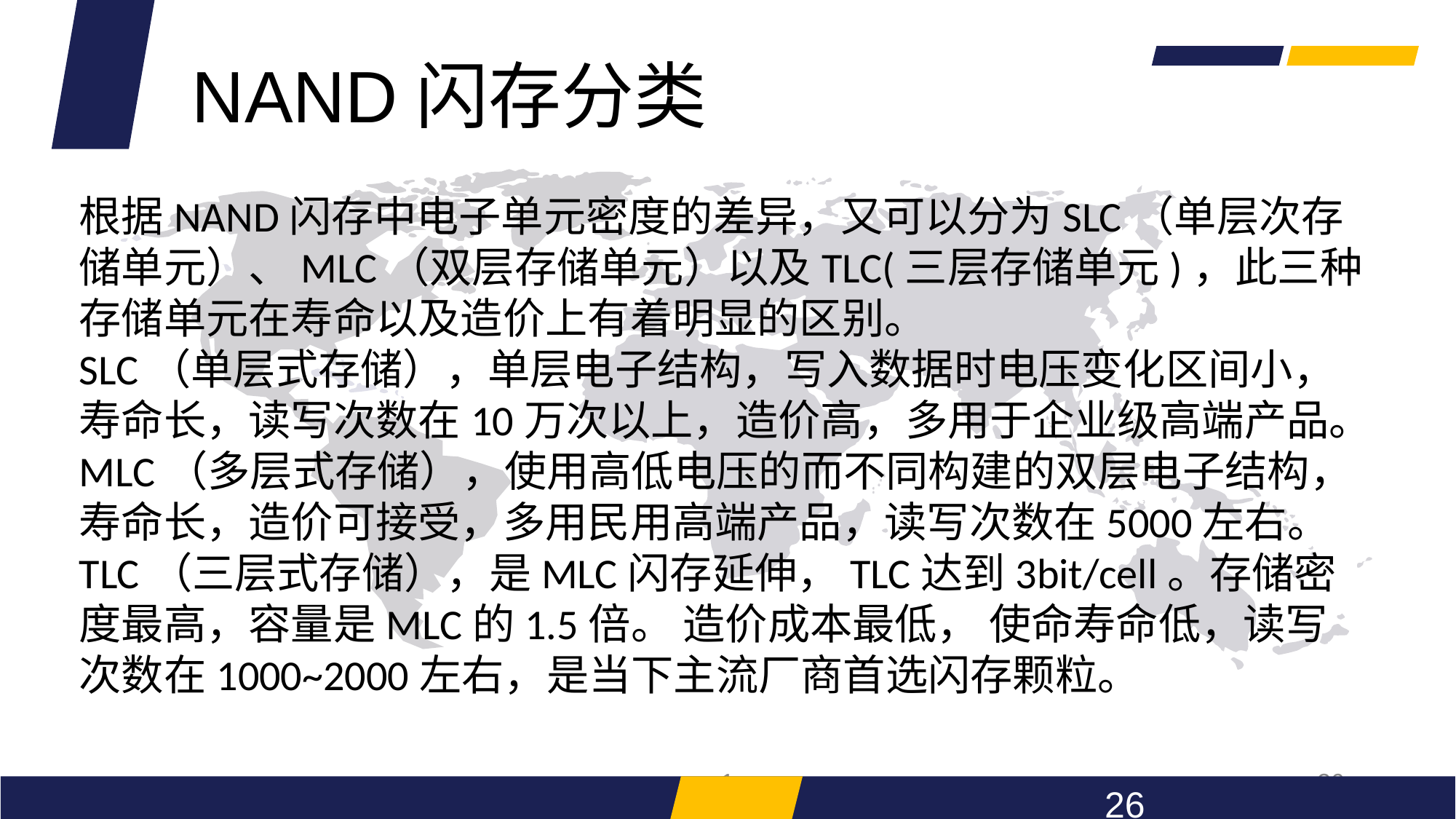

NAND闪存分类

根据NAND闪存中电子单元密度的差异，又可以分为SLC（单层次存储单元）、MLC（双层存储单元）以及TLC(三层存储单元)，此三种存储单元在寿命以及造价上有着明显的区别。
SLC（单层式存储），单层电子结构，写入数据时电压变化区间小，寿命长，读写次数在10万次以上，造价高，多用于企业级高端产品。
MLC（多层式存储），使用高低电压的而不同构建的双层电子结构，寿命长，造价可接受，多用民用高端产品，读写次数在5000左右。
TLC（三层式存储），是MLC闪存延伸，TLC达到3bit/cell。存储密度最高，容量是MLC的1.5倍。 造价成本最低， 使命寿命低，读写次数在1000~2000左右，是当下主流厂商首选闪存颗粒。
1
26
26